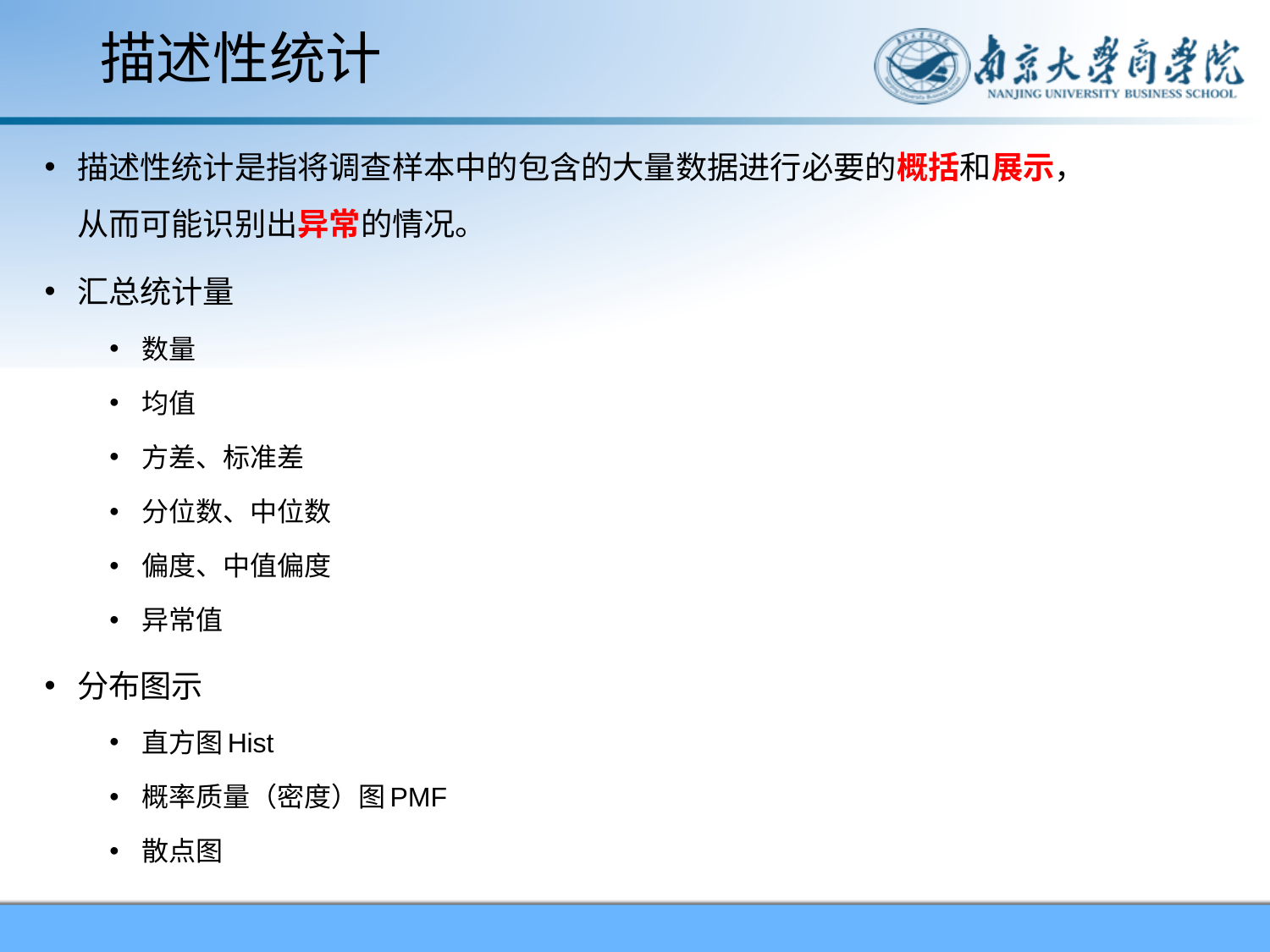

# 描述性统计
描述性统计是指将调查样本中的包含的大量数据进行必要的概括和展示，从而可能识别出异常的情况。
汇总统计量
数量
均值
方差、标准差
分位数、中位数
偏度、中值偏度
异常值
分布图示
直方图Hist
概率质量（密度）图PMF
散点图